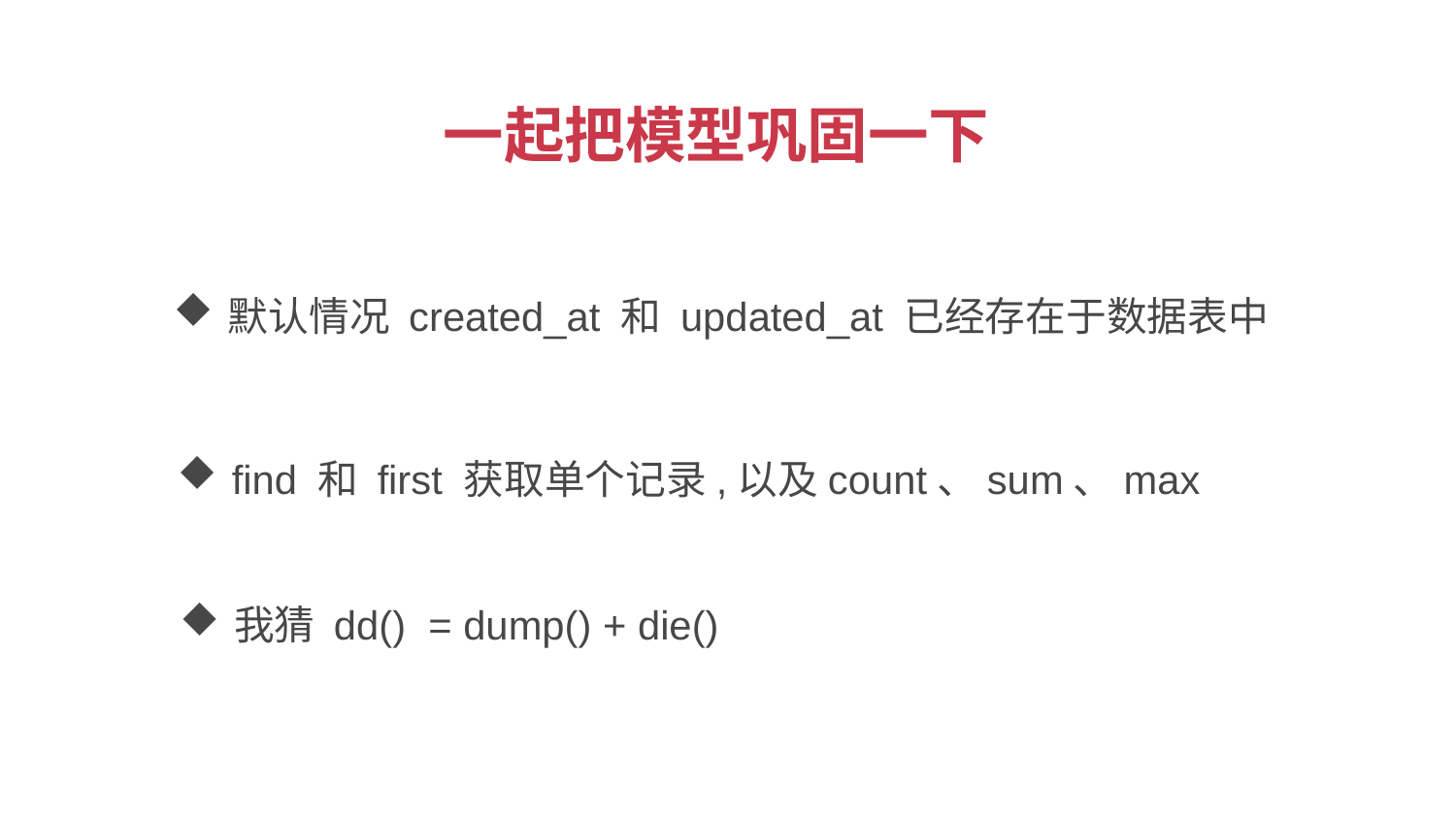

一起把模型巩固一下
默认情况 created_at 和 updated_at 已经存在于数据表中
find 和 first 获取单个记录,以及count、sum、max
我猜 dd()  = dump() + die()